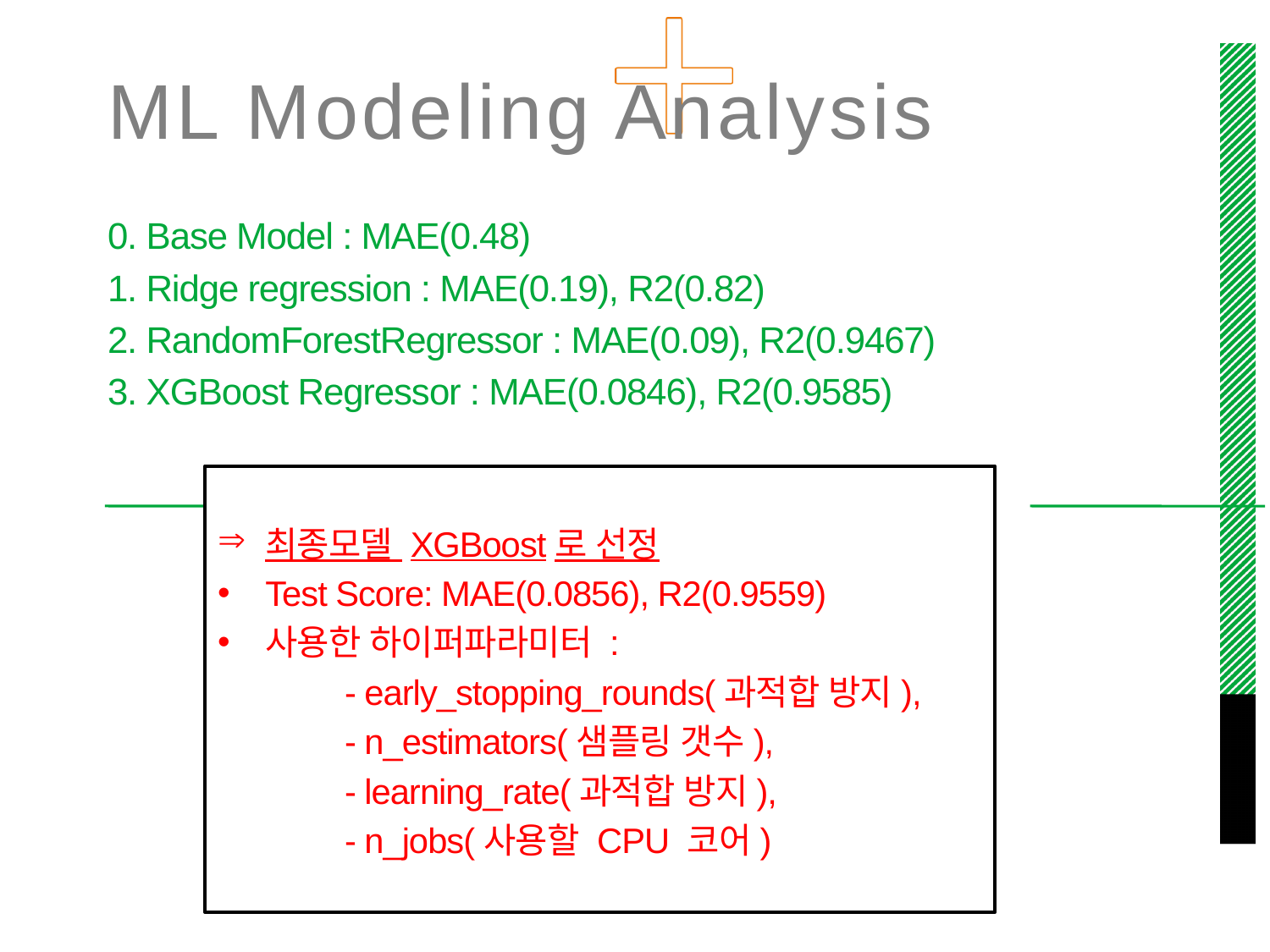

# ML Modeling Analysis
0. Base Model : MAE(0.48)
1. Ridge regression : MAE(0.19), R2(0.82)
2. RandomForestRegressor : MAE(0.09), R2(0.9467)
3. XGBoost Regressor : MAE(0.0846), R2(0.9585)

최종모델 XGBoost로 선정
Test Score: MAE(0.0856), R2(0.9559)
사용한 하이퍼파라미터 :
	- early_stopping_rounds(과적합 방지),
	- n_estimators(샘플링 갯수),
	- learning_rate(과적합 방지),
	- n_jobs(사용할 CPU 코어)